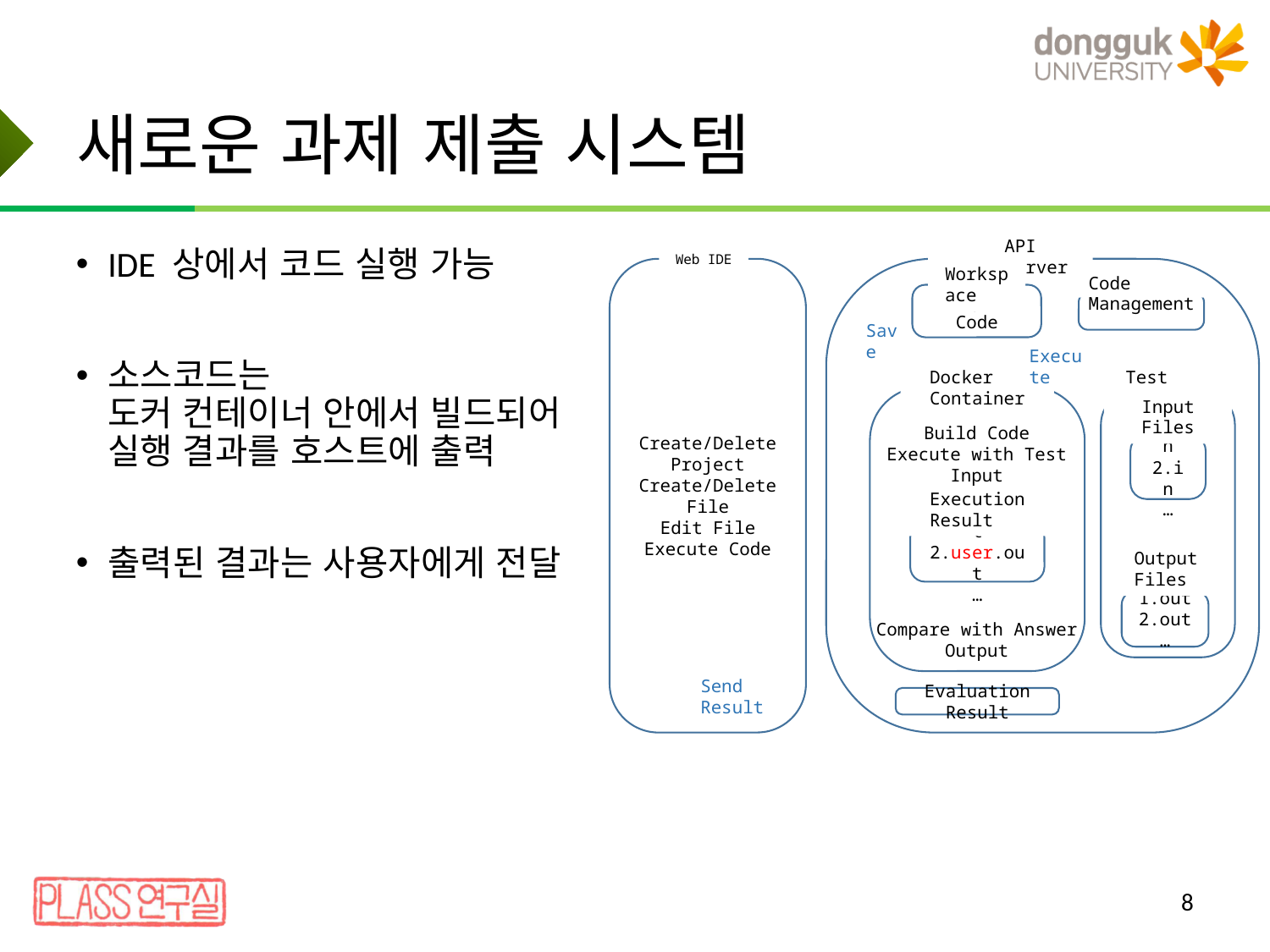

# 새로운 과제 제출 시스템
IDE 상에서 코드 실행 가능

소스코드는
도커 컨테이너 안에서 빌드되어
실행 결과를 호스트에 출력

출력된 결과는 사용자에게 전달
Web IDE
Create/Delete Project
Create/Delete File
Edit File
Execute Code
API Server

Workspace
Project Code
Code Management

Save
Execute
Docker Container

Build Code
Execute with Test Input
Execution Result
1.user.out
2.user.out
…
Compare with Answer Output
Evaluation Result
Test Database

Input Files
1.in
2.in
…
Output Files
1.out
2.out
…
Send Result
8